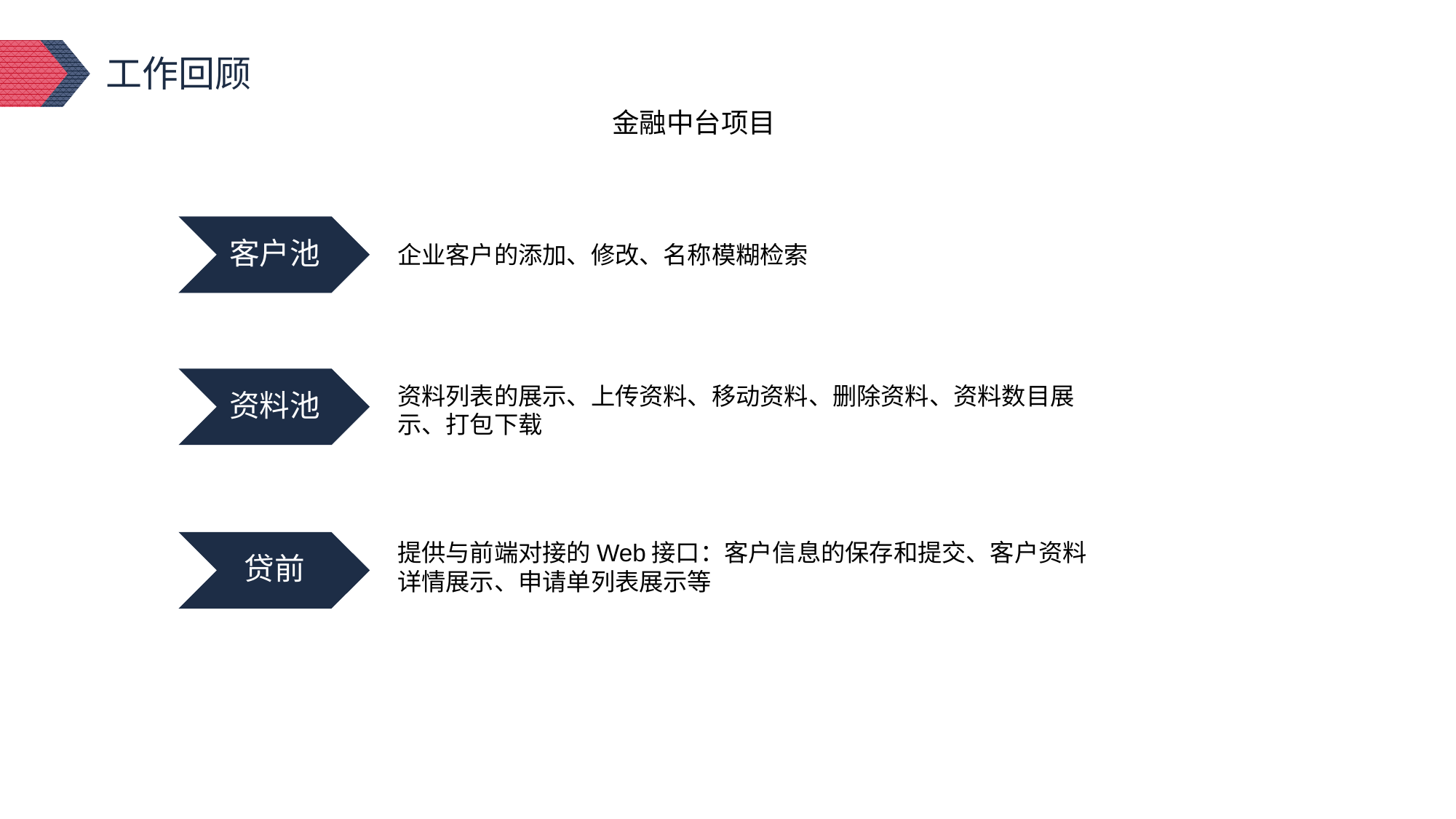

工作回顾
金融中台项目
客户池
企业客户的添加、修改、名称模糊检索
资料池
资料列表的展示、上传资料、移动资料、删除资料、资料数目展示、打包下载
贷前
提供与前端对接的Web接口：客户信息的保存和提交、客户资料详情展示、申请单列表展示等